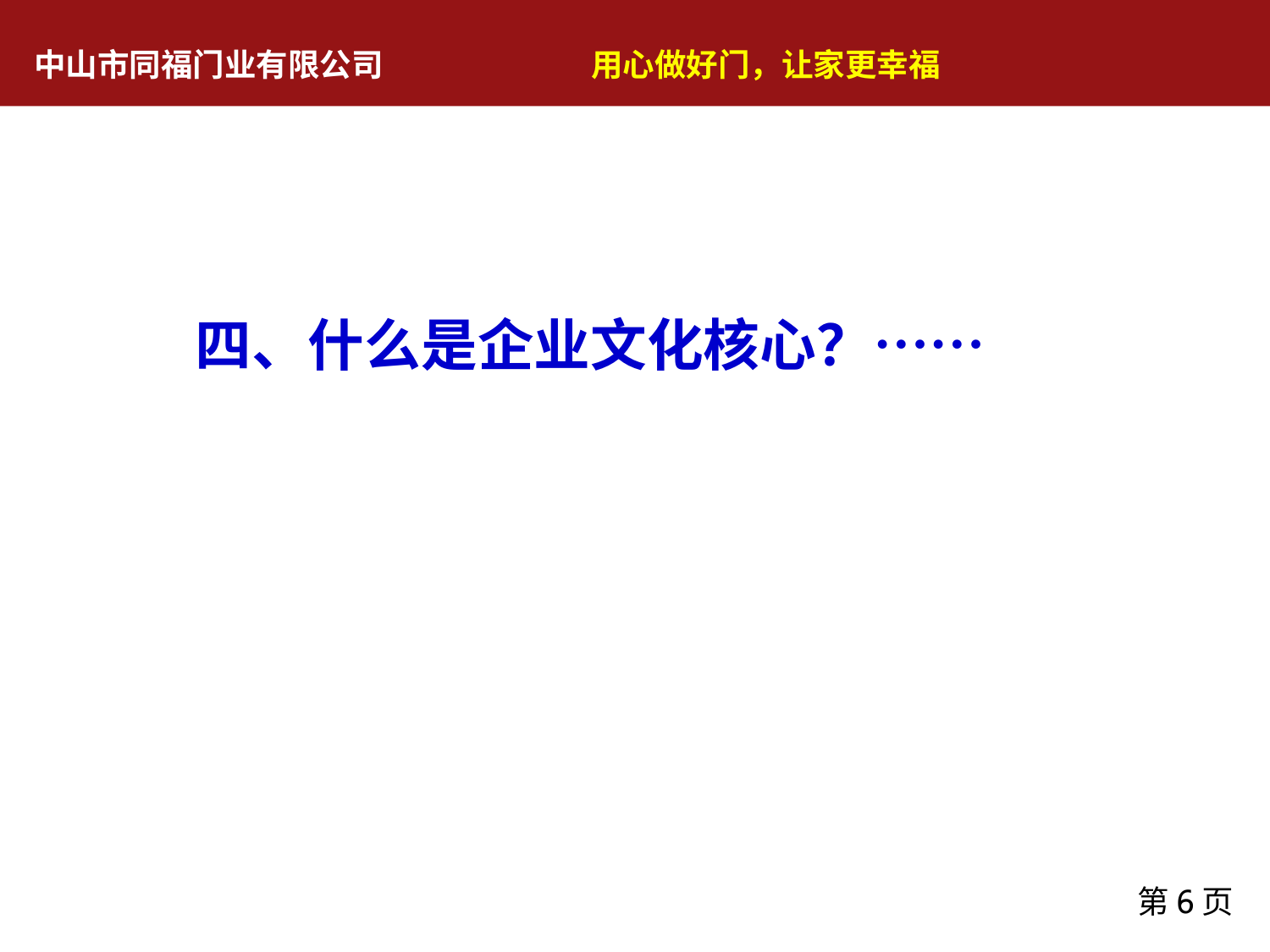

中山市同福门业有限公司                             用心做好门，让家更幸福
# 四、什么是企业文化核心？……
第6页